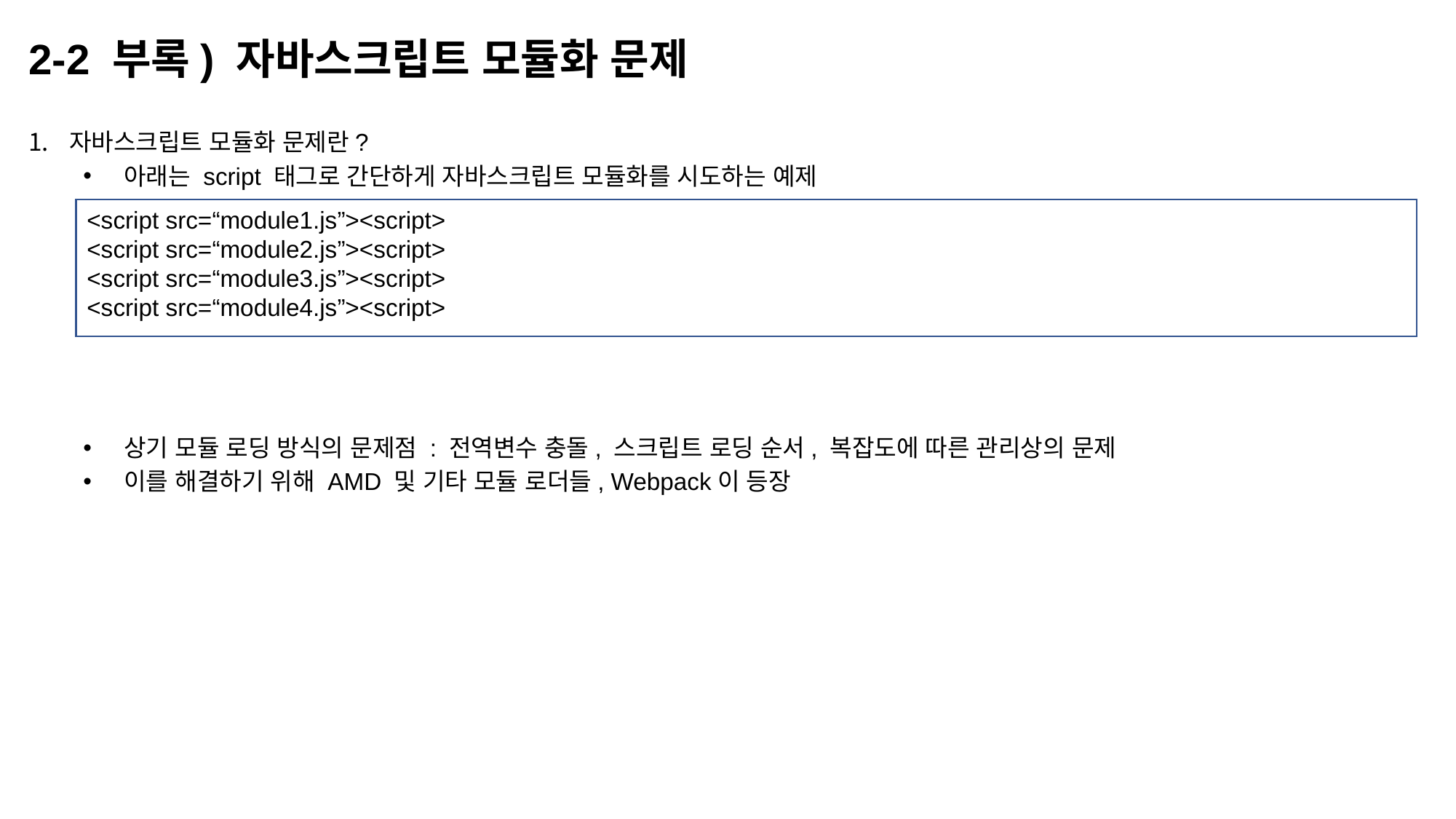

# 2-2 부록) 자바스크립트 모듈화 문제
자바스크립트 모듈화 문제란?
아래는 script 태그로 간단하게 자바스크립트 모듈화를 시도하는 예제

상기 모듈 로딩 방식의 문제점 : 전역변수 충돌, 스크립트 로딩 순서, 복잡도에 따른 관리상의 문제
이를 해결하기 위해 AMD 및 기타 모듈 로더들, Webpack이 등장

<script src=“module1.js”><script>
<script src=“module2.js”><script>
<script src=“module3.js”><script>
<script src=“module4.js”><script>